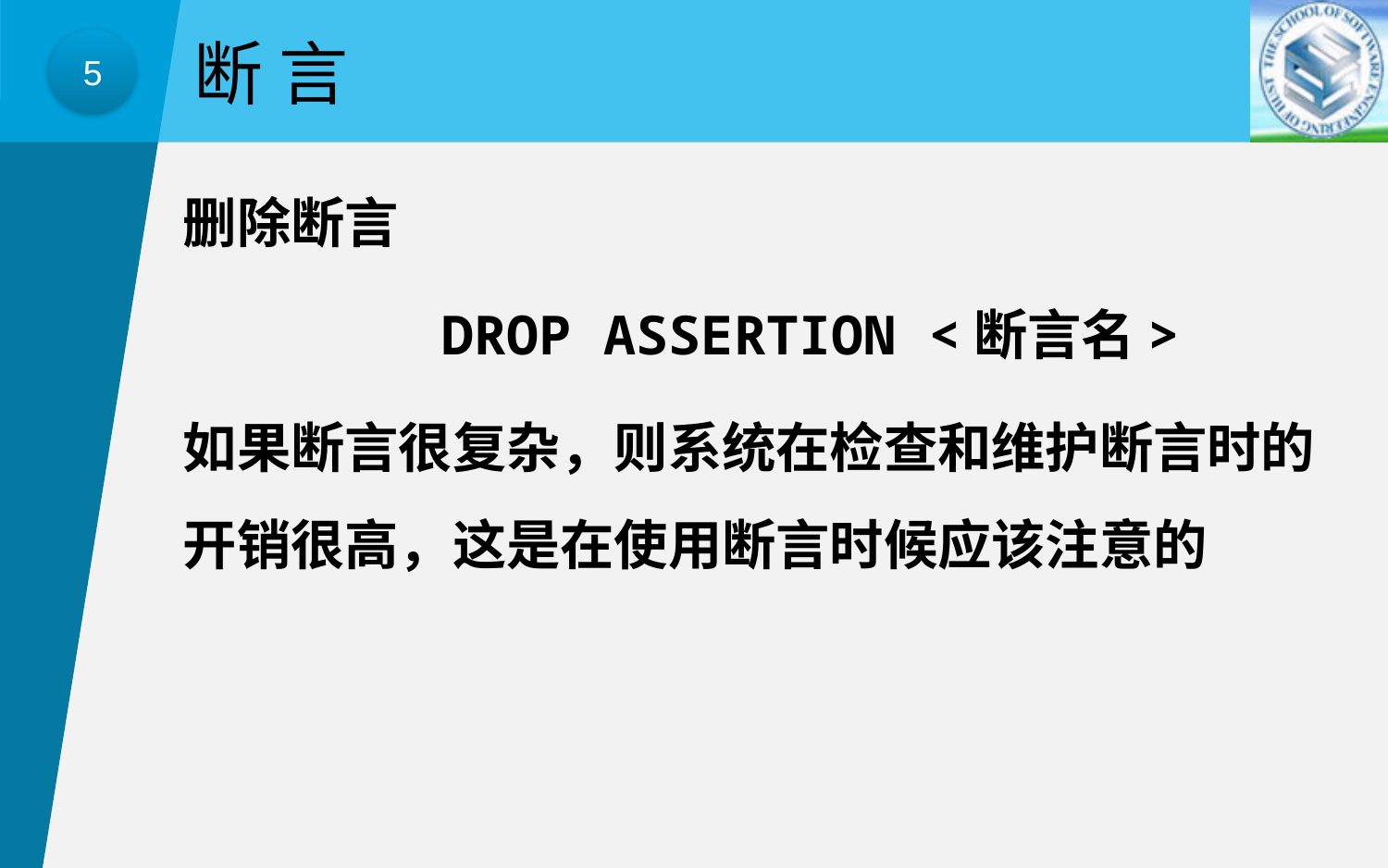

断 言
5
删除断言
        DROP ASSERTION <断言名>
如果断言很复杂，则系统在检查和维护断言时的开销很高，这是在使用断言时候应该注意的